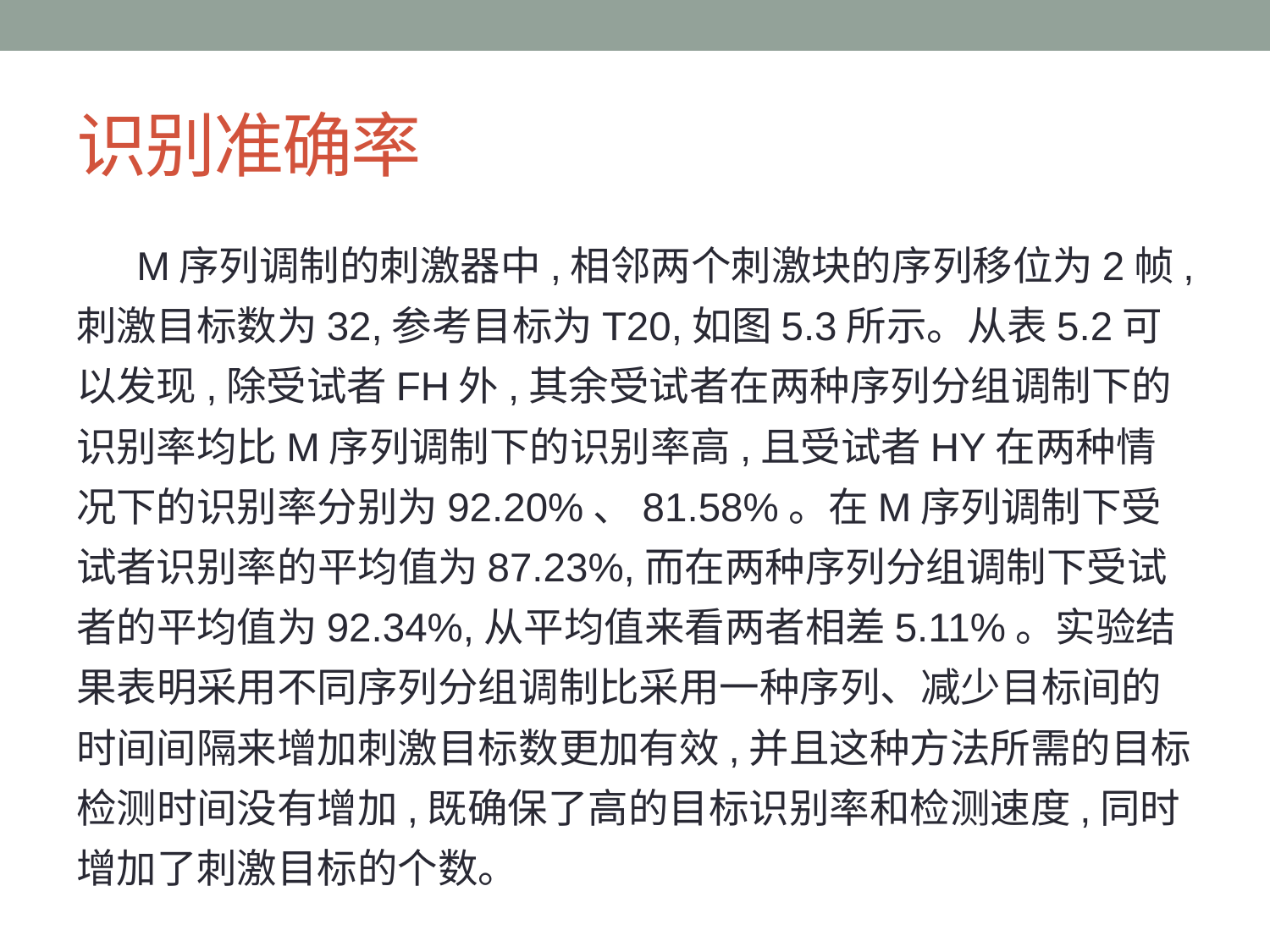

# 识别准确率
M序列调制的刺激器中,相邻两个刺激块的序列移位为2帧,刺激目标数为32,参考目标为T20,如图5.3所示。从表5.2可以发现,除受试者FH外,其余受试者在两种序列分组调制下的识别率均比M序列调制下的识别率高,且受试者HY在两种情况下的识别率分别为92.20%、81.58%。在M序列调制下受试者识别率的平均值为87.23%,而在两种序列分组调制下受试者的平均值为92.34%,从平均值来看两者相差5.11%。实验结果表明采用不同序列分组调制比采用一种序列、减少目标间的时间间隔来增加刺激目标数更加有效,并且这种方法所需的目标检测时间没有增加,既确保了高的目标识别率和检测速度,同时增加了刺激目标的个数。